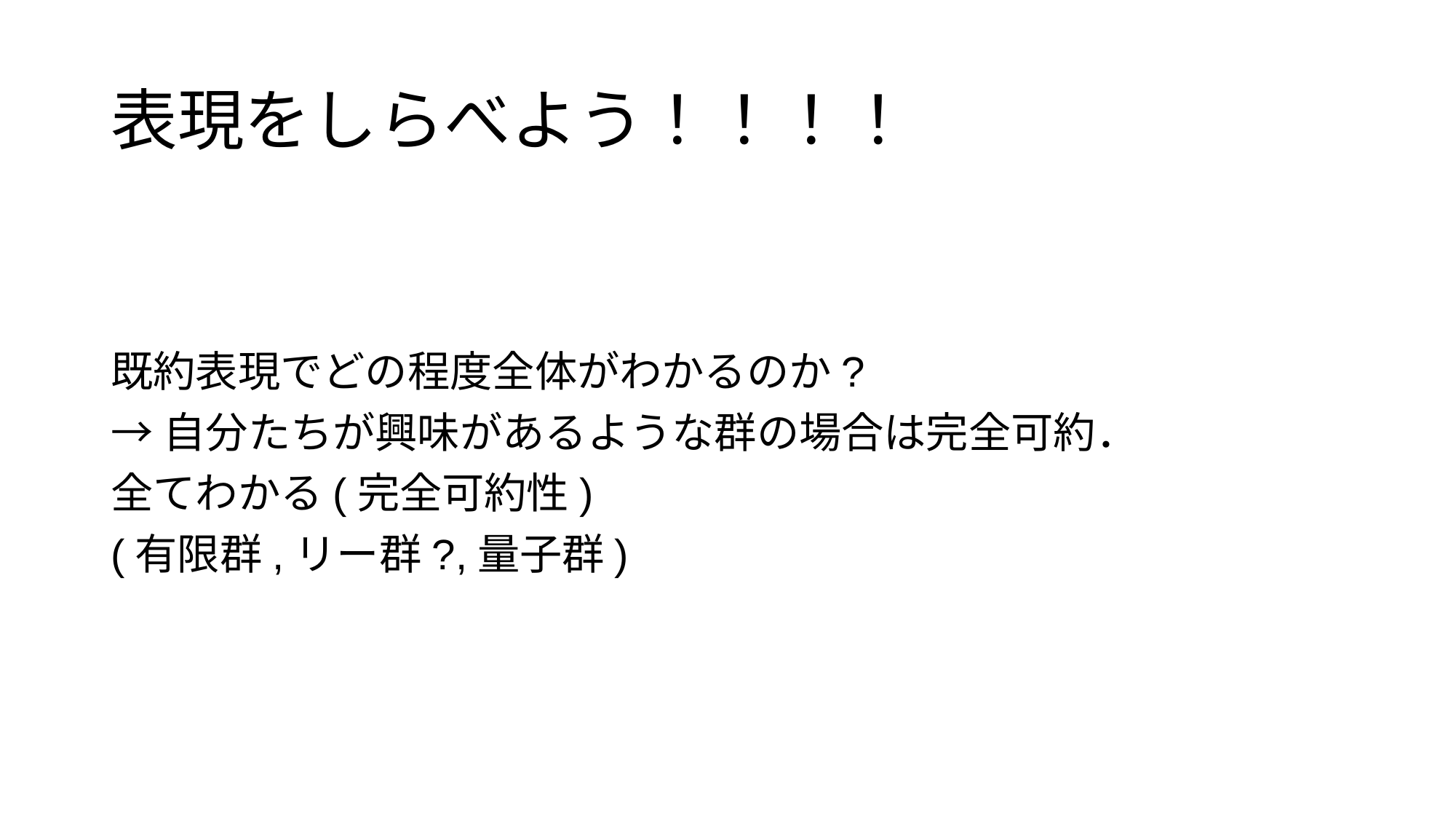

# 表現をしらべよう！！！！

既約表現でどの程度全体がわかるのか?
→自分たちが興味があるような群の場合は完全可約．
全てわかる(完全可約性)
(有限群,リー群?,量子群)